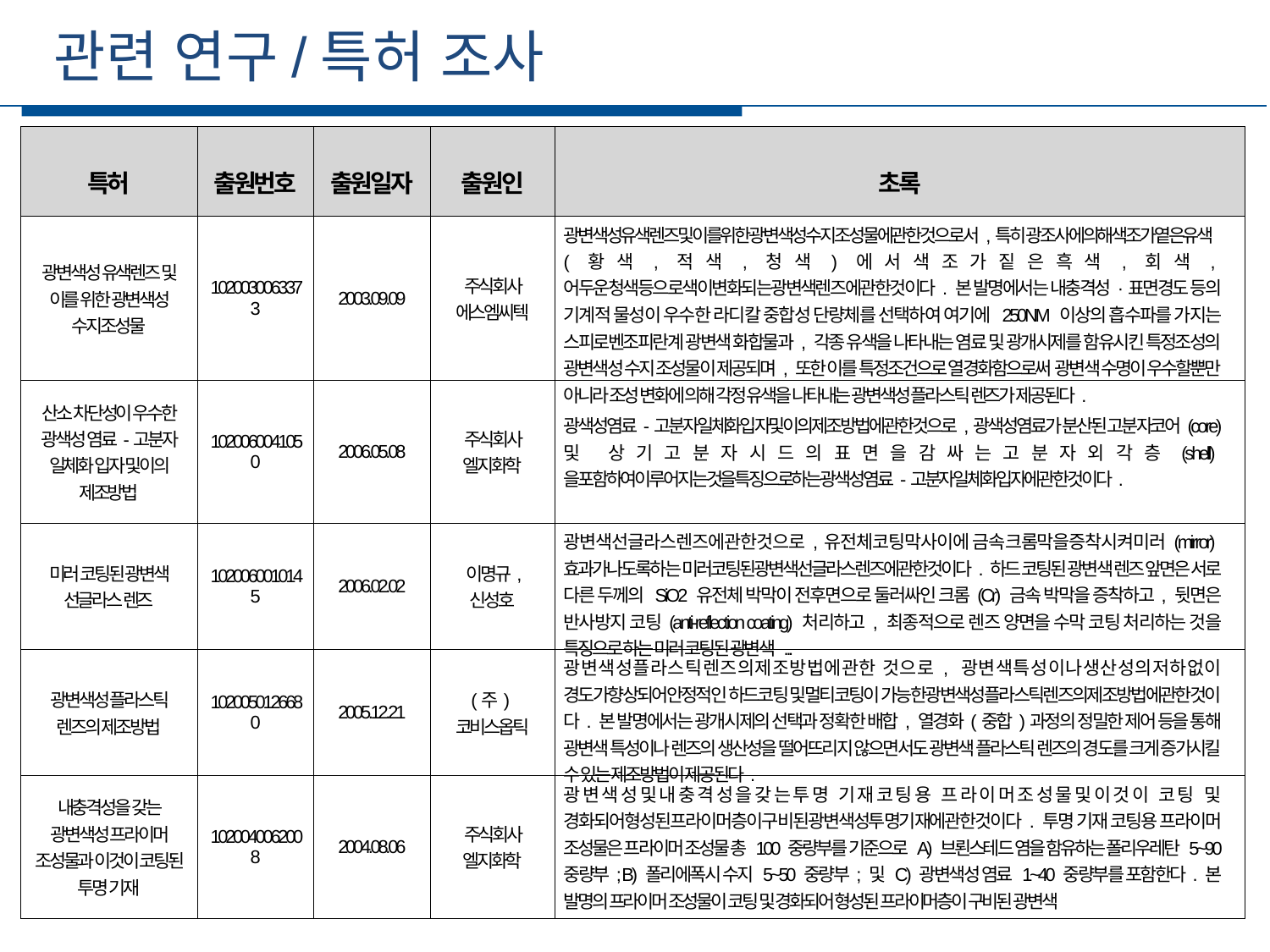

관련 연구/특허 조사
세부일정

| 특허 | 출원번호 | 출원일자 | 출원인 | 초록 |
| --- | --- | --- | --- | --- |
| 광변색성 유색렌즈 및 이를 위한 광변색성 수지조성물 | 1020030063373 | 2003.09.09 | 주식회사 에스엠씨텍 | 광변색성유색렌즈및이를위한광변색성수지조성물에관한것으로서,특히 광조사에의해색조가옅은유색(황색,적색,청색)에서색조가짙은흑색,회색,어두운청색등으로색이변화되는광변색렌즈에관한것이다. 본 발명에서는 내충격성·표면경도 등의 기계적 물성이 우수한 라디칼 중합성 단량체를 선택하여 여기에 250NM 이상의 흡수파를 가지는 스피로벤조피란계 광변색 화합물과, 각종 유색을 나타내는 염료 및 광개시제를 함유시킨 특정조성의 광변색성 수지 조성물이 제공되며, 또한 이를 특정조건으로 열경화함으로써 광변색 수명이 우수할뿐만 아니라 조성 변화에 의해 각정 유색을 나타내는 광변색성 플라스틱 렌즈가 제공된다. |
| 산소 차단성이 우수한 광색성 염료-고분자 일체화 입자 및이의 제조방법 | 1020060041050 | 2006.05.08 | 주식회사 엘지화학 | 광색성염료-고분자일체화입자및이의제조방법에관한것으로,광색성염료가 분산된 고분자코어(core) 및 상기고분자시드의표면을감싸는고분자외각층(shell)을포함하여이루어지는것을특징으로하는광색성염료-고분자일체화입자에관한것이다. |
| 미러 코팅된 광변색 선글라스 렌즈 | 1020060010145 | 2006.02.02 | 이명규, 신성호 | 광변색선글라스렌즈에관한것으로,유전체코팅막사이에 금속크롬막을증착시켜미러(mirror)효과가나도록하는 미러코팅된광변색선글라스렌즈에관한것이다. 하드 코팅된 광변색 렌즈 앞면은 서로 다른 두께의 SiO2 유전체 박막이 전후면으로 둘러싸인 크롬(Cr) 금속 박막을 증착하고, 뒷면은 반사방지 코팅(anti-reflection coating) 처리하고, 최종적으로 렌즈 양면을 수막 코팅 처리하는 것을 특징으로 하는 미러 코팅된 광변색 ... |
| 광변색성 플라스틱 렌즈의 제조방법 | 1020050126680 | 2005.12.21 | (주)코비스옵틱 | 광변색성플라스틱렌즈의제조방법에관한 것으로, 광변색특성이나생산성의저하없이 경도가향상되어안정적인 하드코팅 및멀티코팅이 가능한광변색성플라스틱렌즈의제조방법에관한것이다. 본 발명에서는 광개시제의 선택과 정확한 배합, 열경화(중합)과정의 정밀한 제어 등을 통해 광변색 특성이나 렌즈의 생산성을 떨어뜨리지 않으면서도 광변색 플라스틱 렌즈의 경도를 크게 증가시킬 수 있는 제조방법이 제공된다. |
| 내충격성을 갖는 광변색성 프라이머 조성물과 이것이 코팅된 투명 기재 | 1020040062008 | 2004.08.06 | 주식회사 엘지화학 | 광변색성및내충격성을갖는투명 기재코팅용 프라이머조성물및이것이 코팅 및 경화되어형성된프라이머층이구비된광변색성투명기재에관한것이다. 투명 기재 코팅용 프라이머 조성물은 프라이머 조성물 총 100 중량부를 기준으로 A) 브뢴스테드 염을 함유하는 폴리우레탄 5~90 중량부; B) 폴리에폭시 수지 5~50 중량부; 및 C) 광변색성 염료 1~40 중량부를 포함한다. 본 발명의 프라이머 조성물이 코팅 및 경화되어 형성된 프라이머층이 구비된 광변색 |